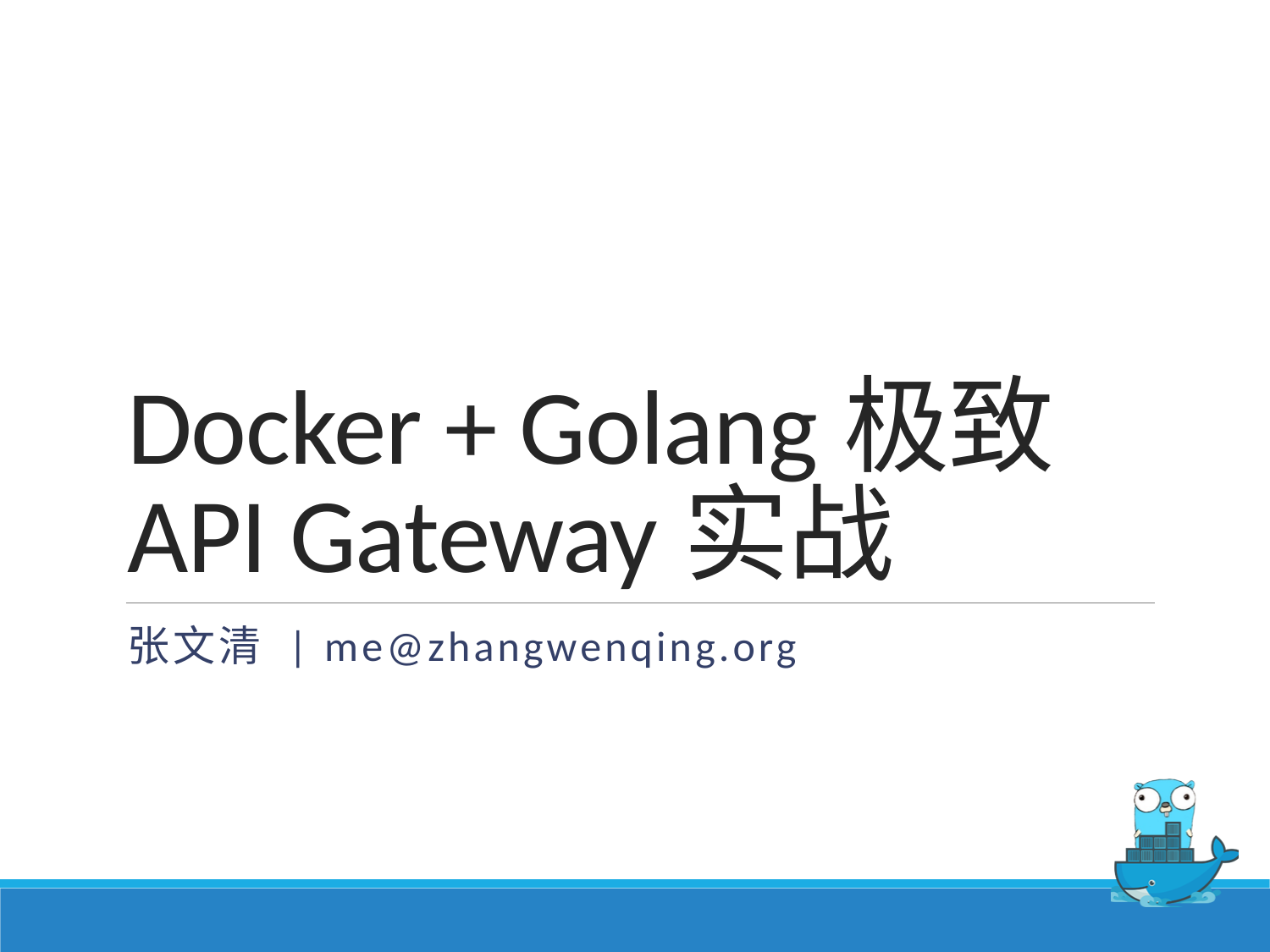

# Docker + Golang极致API Gateway实战
张文清 | me@zhangwenqing.org